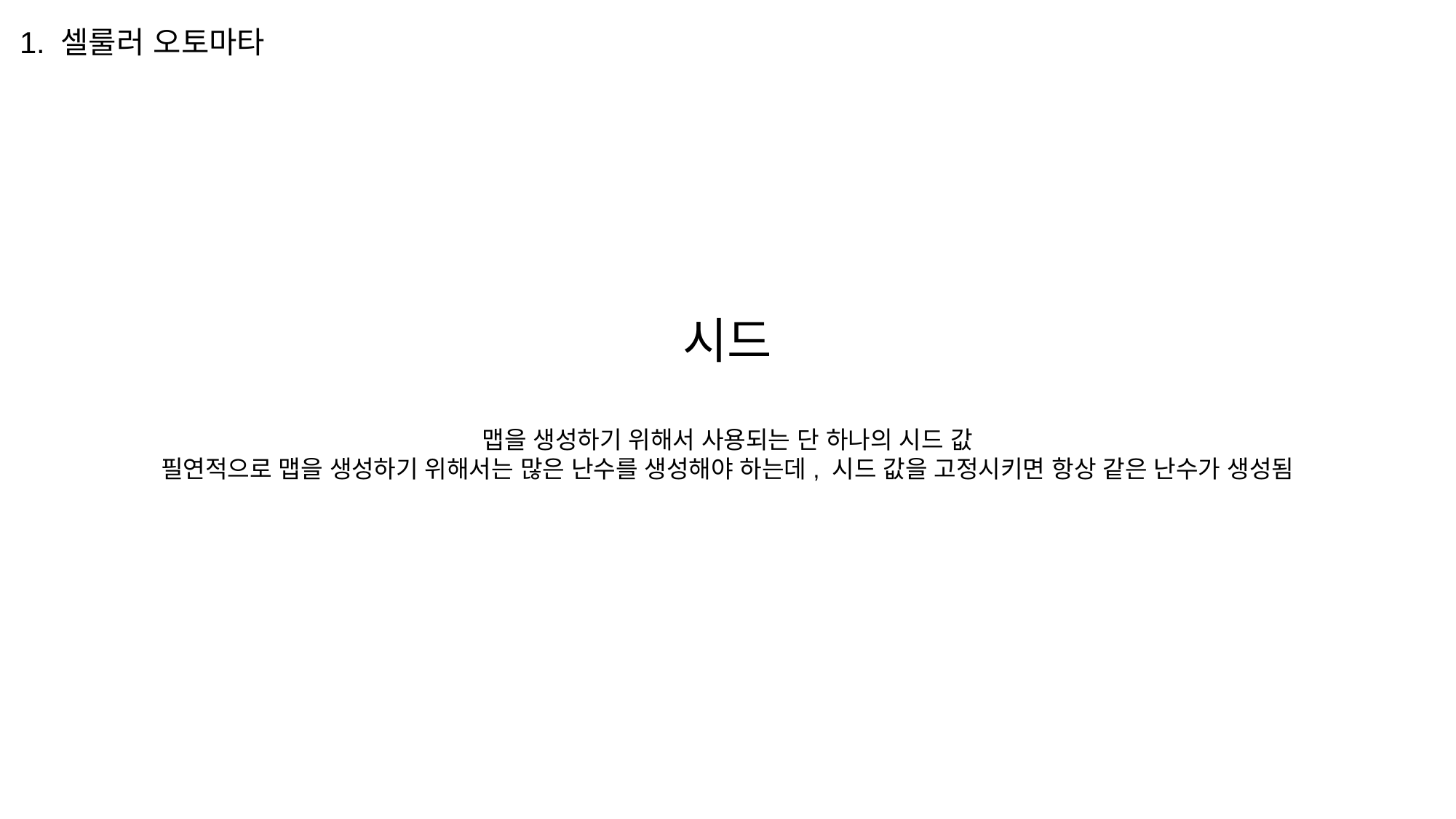

1. 셀룰러 오토마타
시드
맵을 생성하기 위해서 사용되는 단 하나의 시드 값
필연적으로 맵을 생성하기 위해서는 많은 난수를 생성해야 하는데, 시드 값을 고정시키면 항상 같은 난수가 생성됨